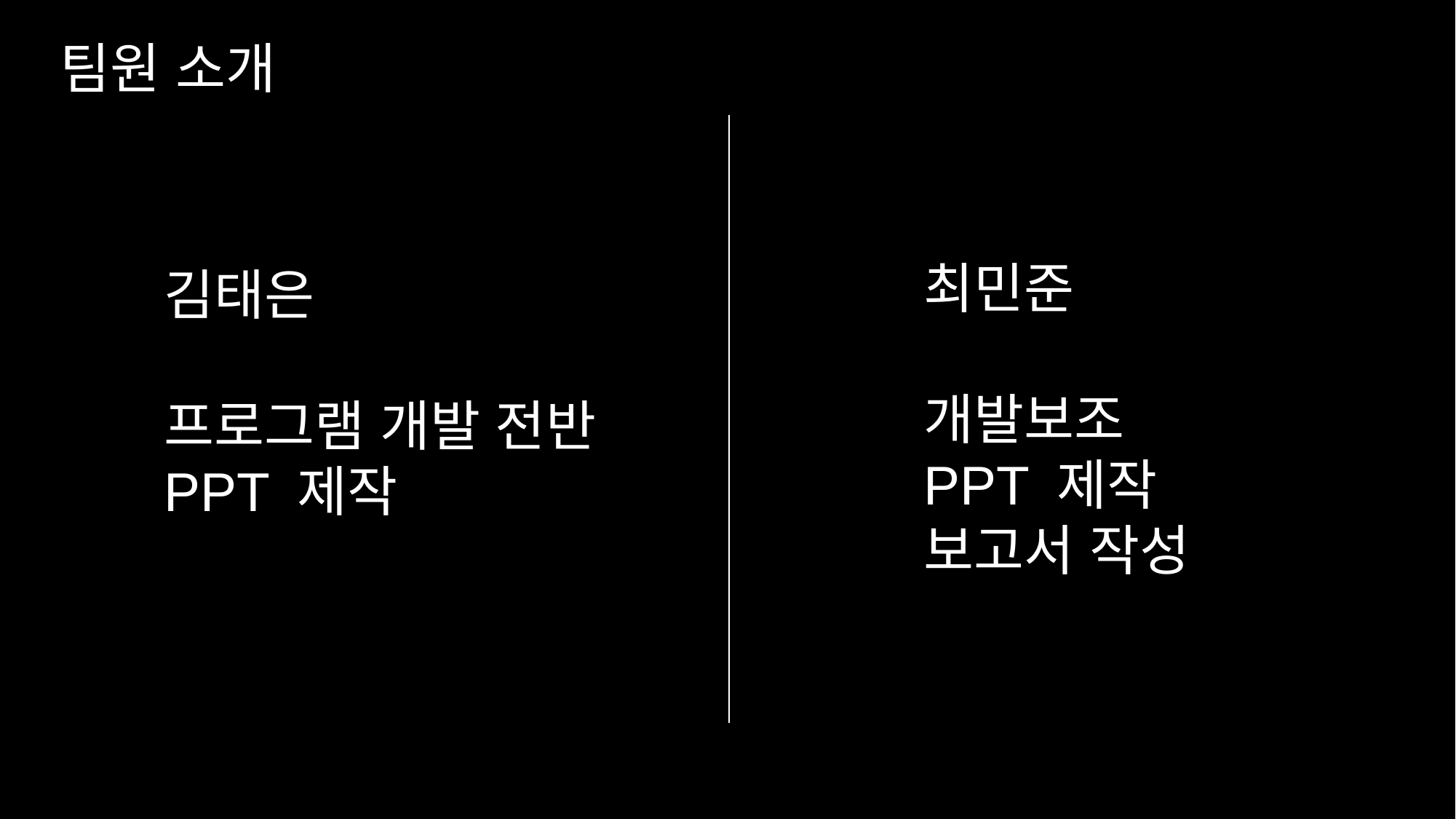

프로젝트 목적
팀원 소개
C언어 프로젝트
회귀
Project return
최민준

개발보조
PPT 제작
보고서 작성
김태은

프로그램 개발 전반
PPT 제작